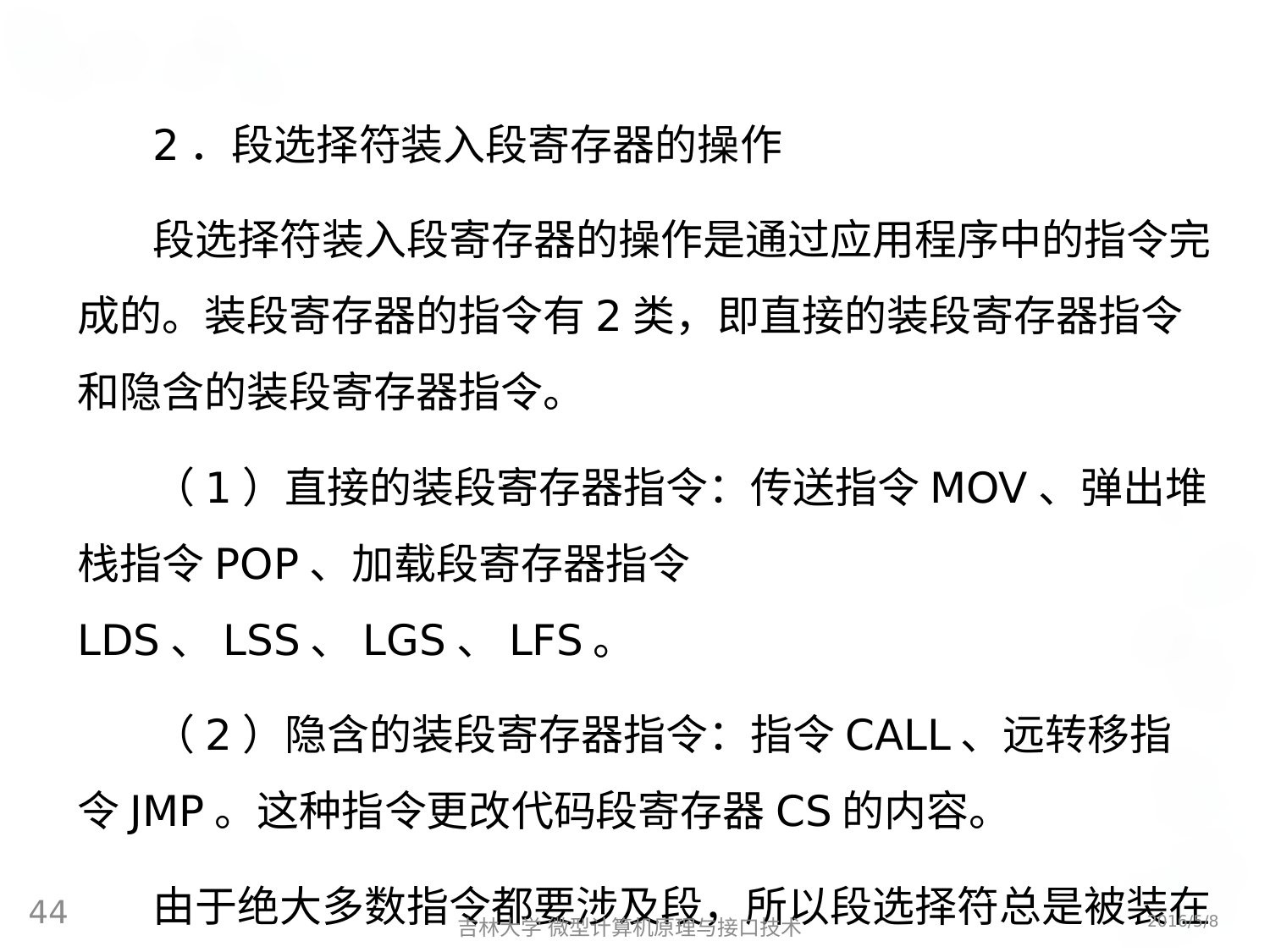

2．段选择符装入段寄存器的操作
段选择符装入段寄存器的操作是通过应用程序中的指令完成的。装段寄存器的指令有2类，即直接的装段寄存器指令和隐含的装段寄存器指令。
（1）直接的装段寄存器指令：传送指令MOV、弹出堆栈指令POP、加载段寄存器指令LDS、LSS、LGS、LFS。
（2）隐含的装段寄存器指令：指令CALL、远转移指令JMP。这种指令更改代码段寄存器CS的内容。
由于绝大多数指令都要涉及段，所以段选择符总是被装在段寄存器内备用。
44
2016/5/8
吉林大学 微型计算机原理与接口技术